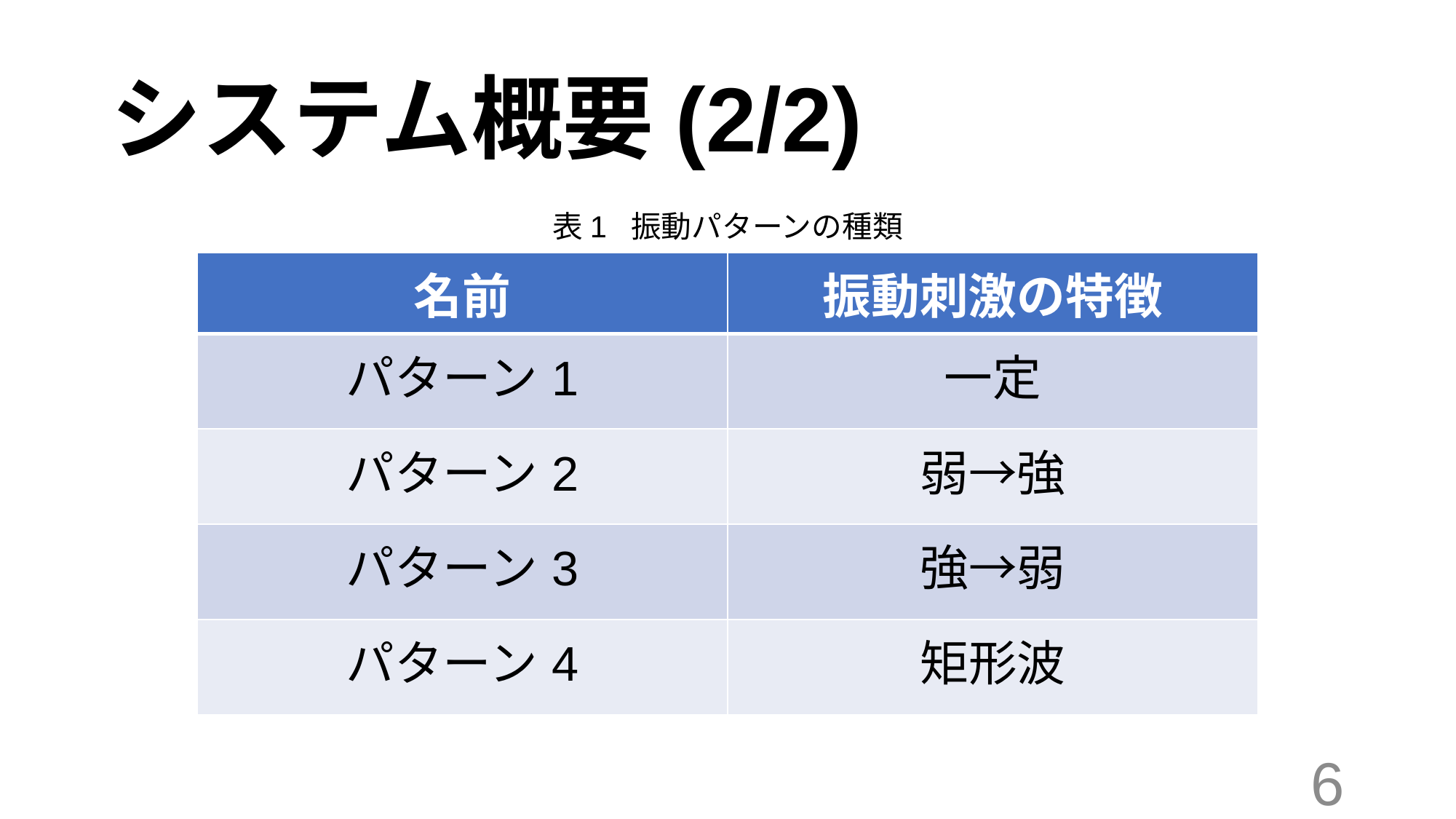

# システム概要(2/2)
表1  振動パターンの種類
| 名前 | 振動刺激の特徴 |
| --- | --- |
| パターン1 | 一定 |
| パターン2 | 弱→強 |
| パターン3 | 強→弱 |
| パターン4 | 矩形波 |
6